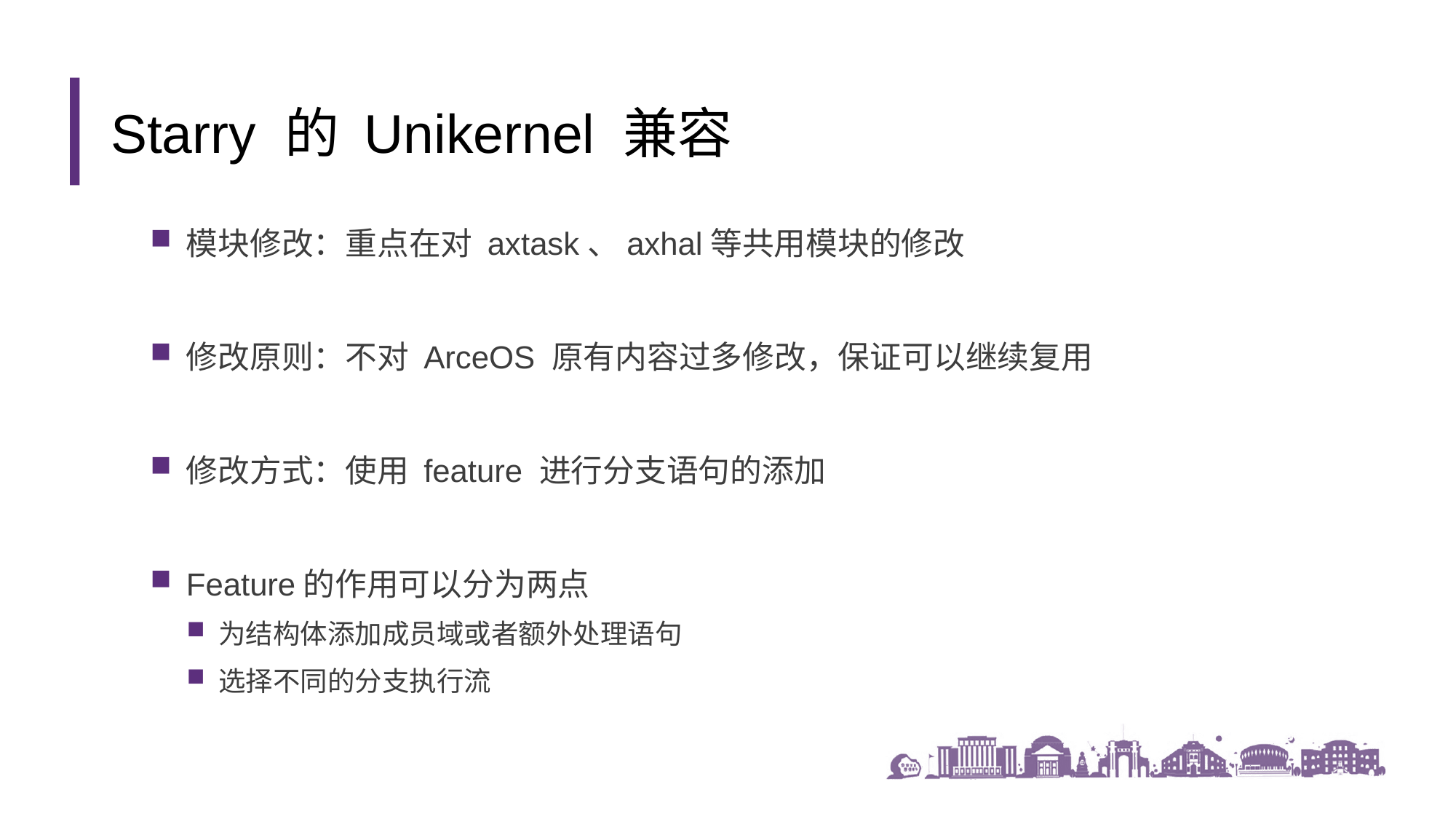

Starry 的 Unikernel 兼容
模块修改：重点在对 axtask、axhal等共用模块的修改

修改原则：不对 ArceOS 原有内容过多修改，保证可以继续复用

修改方式：使用 feature 进行分支语句的添加

Feature的作用可以分为两点
为结构体添加成员域或者额外处理语句
选择不同的分支执行流